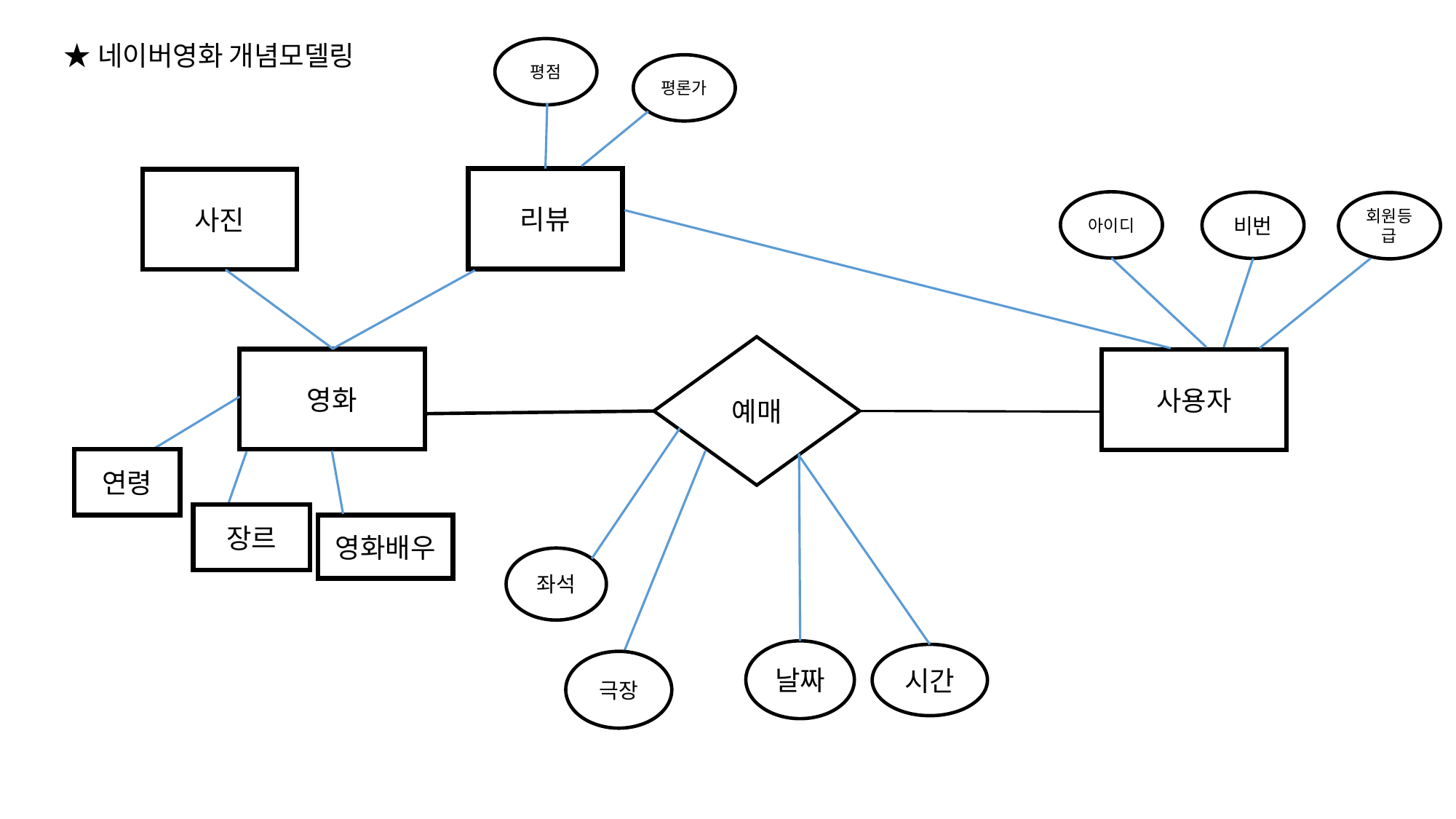

★네이버영화 개념모델링
평점
평론가
리뷰
사진
아이디
비번
회원등급
예매
영화
사용자
연령
장르
영화배우
좌석
날짜
시간
극장